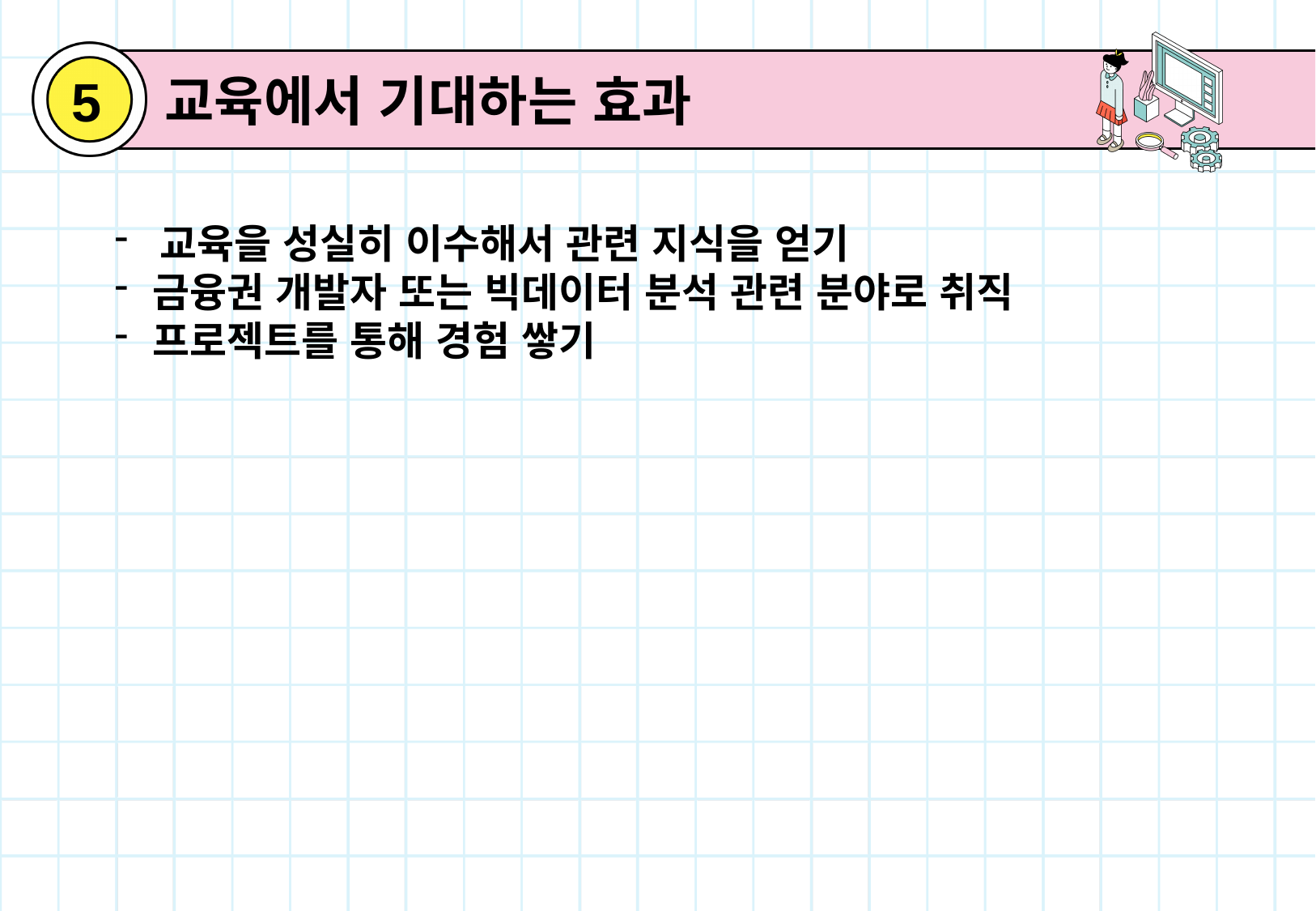

교육에서 기대하는 효과
5
교육을 성실히 이수해서 관련 지식을 얻기
금융권 개발자 또는 빅데이터 분석 관련 분야로 취직
프로젝트를 통해 경험 쌓기